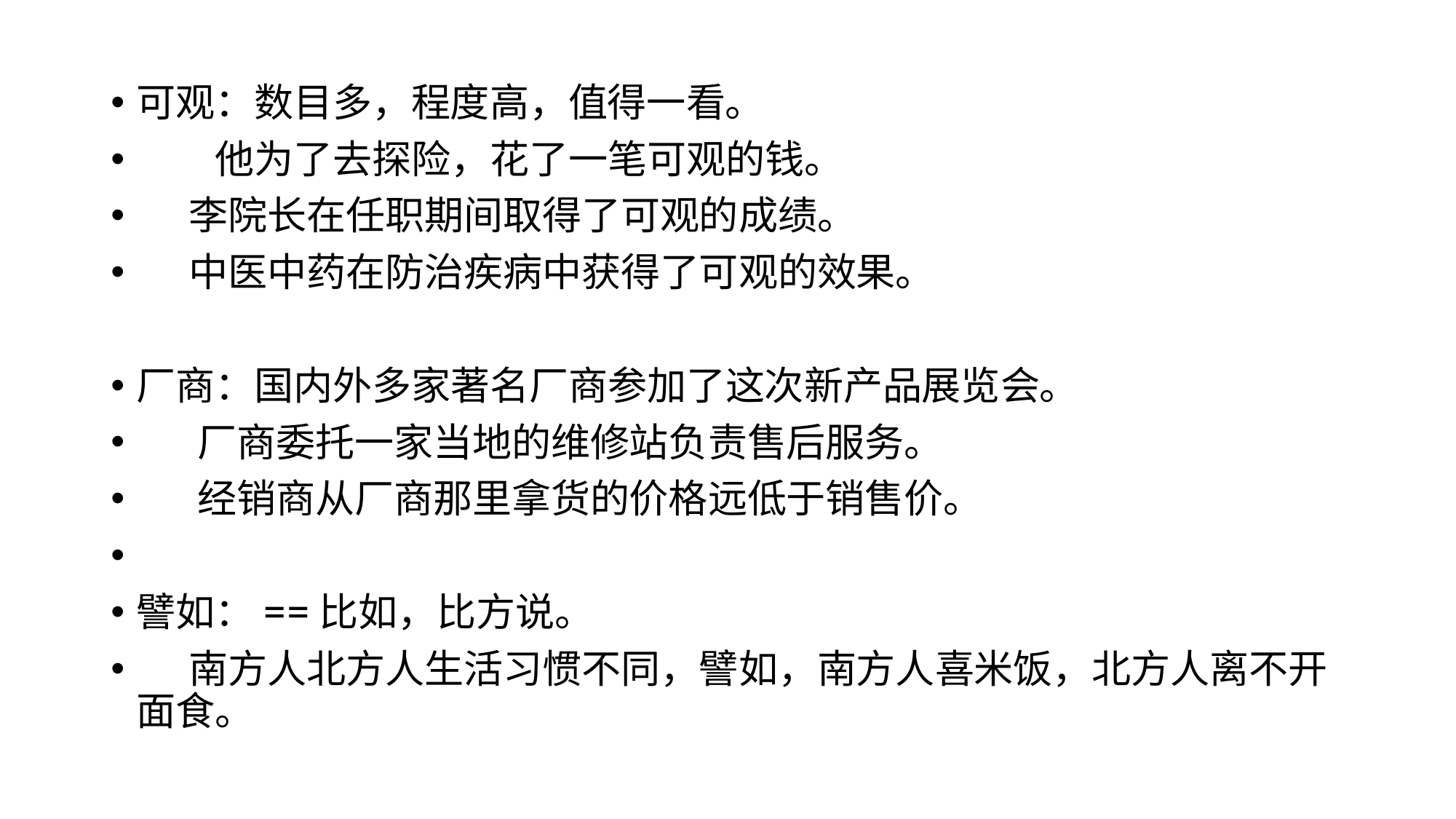

#
可观：数目多，程度高，值得一看。
        他为了去探险，花了一笔可观的钱。
     李院长在任职期间取得了可观的成绩。
     中医中药在防治疾病中获得了可观的效果。

厂商：国内外多家著名厂商参加了这次新产品展览会。
      厂商委托一家当地的维修站负责售后服务。
      经销商从厂商那里拿货的价格远低于销售价。

譬如：==比如，比方说。
     南方人北方人生活习惯不同，譬如，南方人喜米饭，北方人离不开面食。